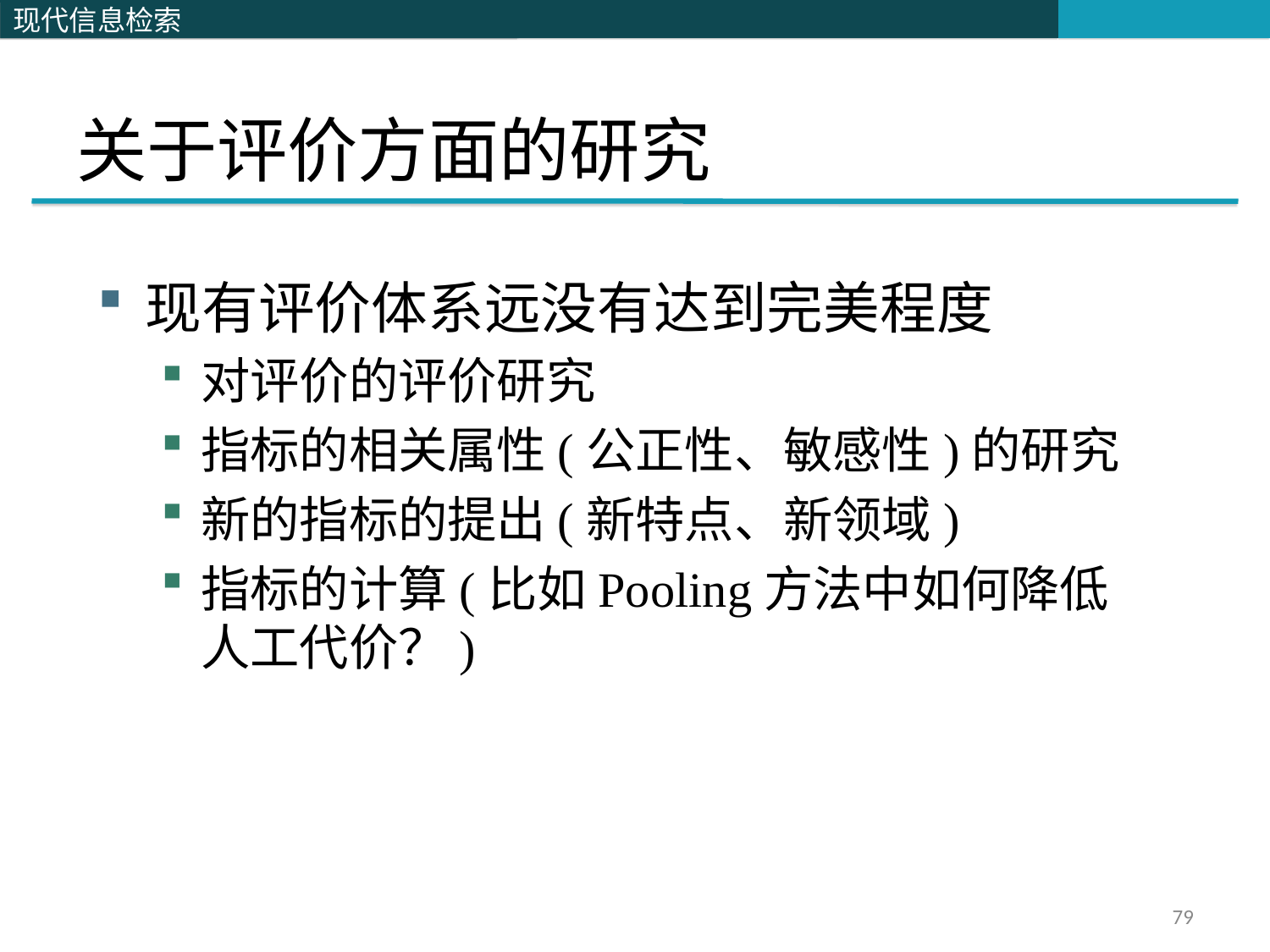

# 关于评价方面的研究
现有评价体系远没有达到完美程度
对评价的评价研究
指标的相关属性(公正性、敏感性)的研究
新的指标的提出(新特点、新领域)
指标的计算(比如Pooling方法中如何降低人工代价？)

79